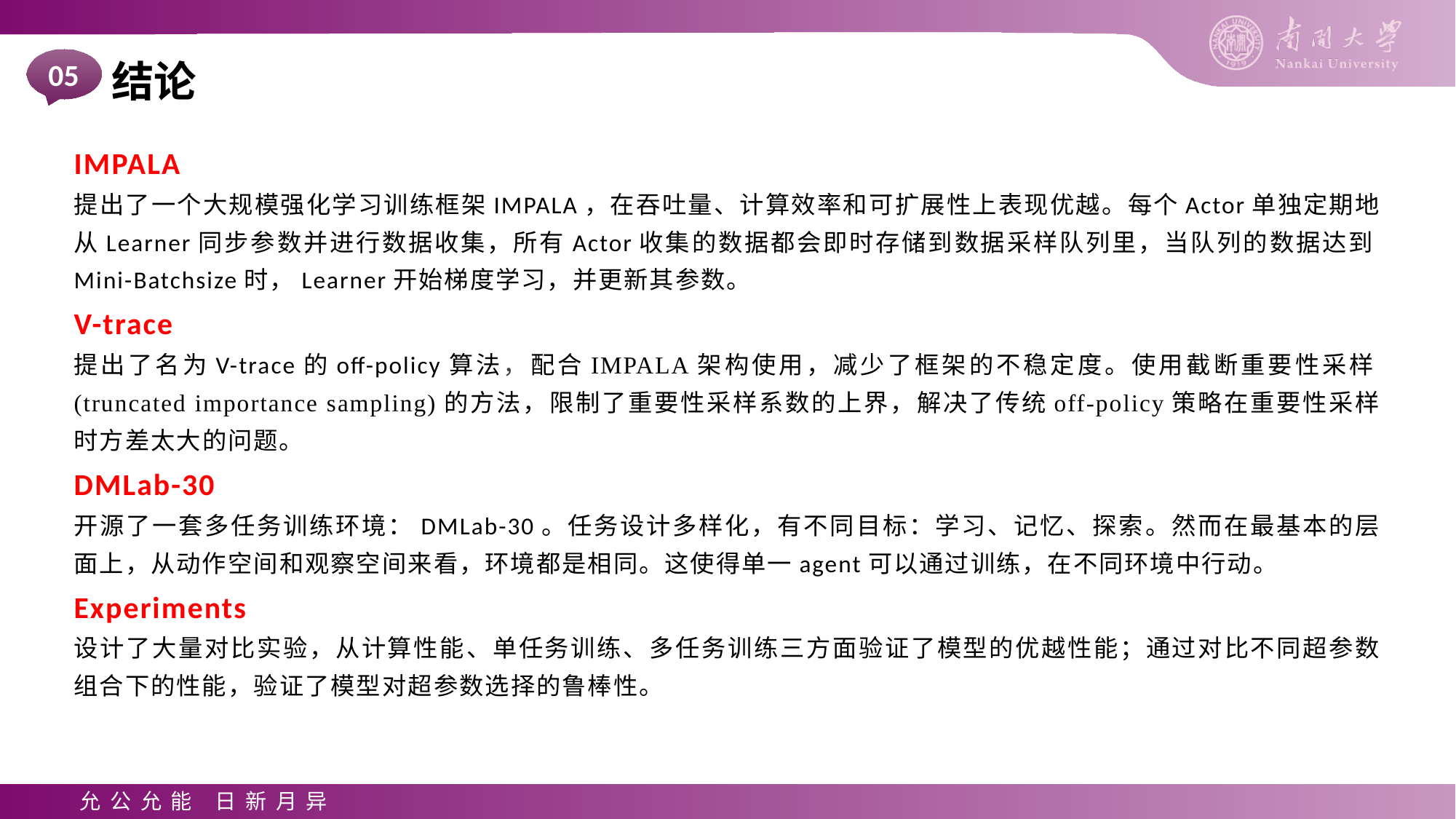

05
结论
IMPALA
提出了一个大规模强化学习训练框架IMPALA，在吞吐量、计算效率和可扩展性上表现优越。每个Actor单独定期地从Learner同步参数并进行数据收集，所有Actor收集的数据都会即时存储到数据采样队列里，当队列的数据达到Mini-Batchsize时，Learner开始梯度学习，并更新其参数。
V-trace
提出了名为V-trace的off-policy算法，配合IMPALA架构使用，减少了框架的不稳定度。使用截断重要性采样(truncated importance sampling)的方法，限制了重要性采样系数的上界，解决了传统off-policy策略在重要性采样时方差太大的问题。
DMLab-30
开源了一套多任务训练环境：DMLab-30。任务设计多样化，有不同目标：学习、记忆、探索。然而在最基本的层面上，从动作空间和观察空间来看，环境都是相同。这使得单一agent可以通过训练，在不同环境中行动。
Experiments
设计了大量对比实验，从计算性能、单任务训练、多任务训练三方面验证了模型的优越性能；通过对比不同超参数组合下的性能，验证了模型对超参数选择的鲁棒性。